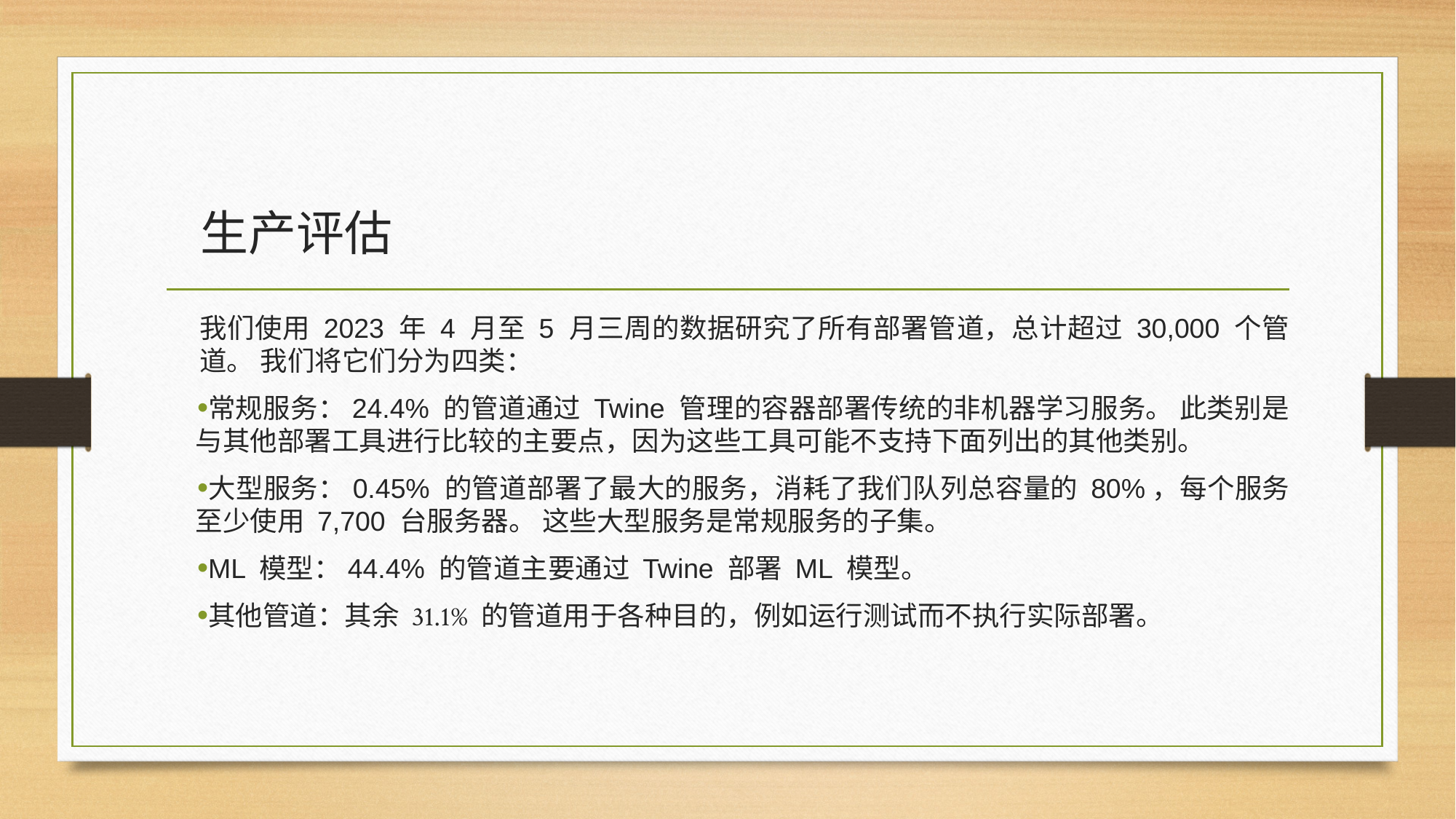

# 生产评估
我们使用 2023 年 4 月至 5 月三周的数据研究了所有部署管道，总计超过 30,000 个管道。 我们将它们分为四类：
常规服务：24.4% 的管道通过 Twine 管理的容器部署传统的非机器学习服务。 此类别是与其他部署工具进行比较的主要点，因为这些工具可能不支持下面列出的其他类别。
大型服务：0.45% 的管道部署了最大的服务，消耗了我们队列总容量的 80%，每个服务至少使用 7,700 台服务器。 这些大型服务是常规服务的子集。
ML 模型：44.4% 的管道主要通过 Twine 部署 ML 模型。
其他管道：其余 31.1% 的管道用于各种目的，例如运行测试而不执行实际部署。